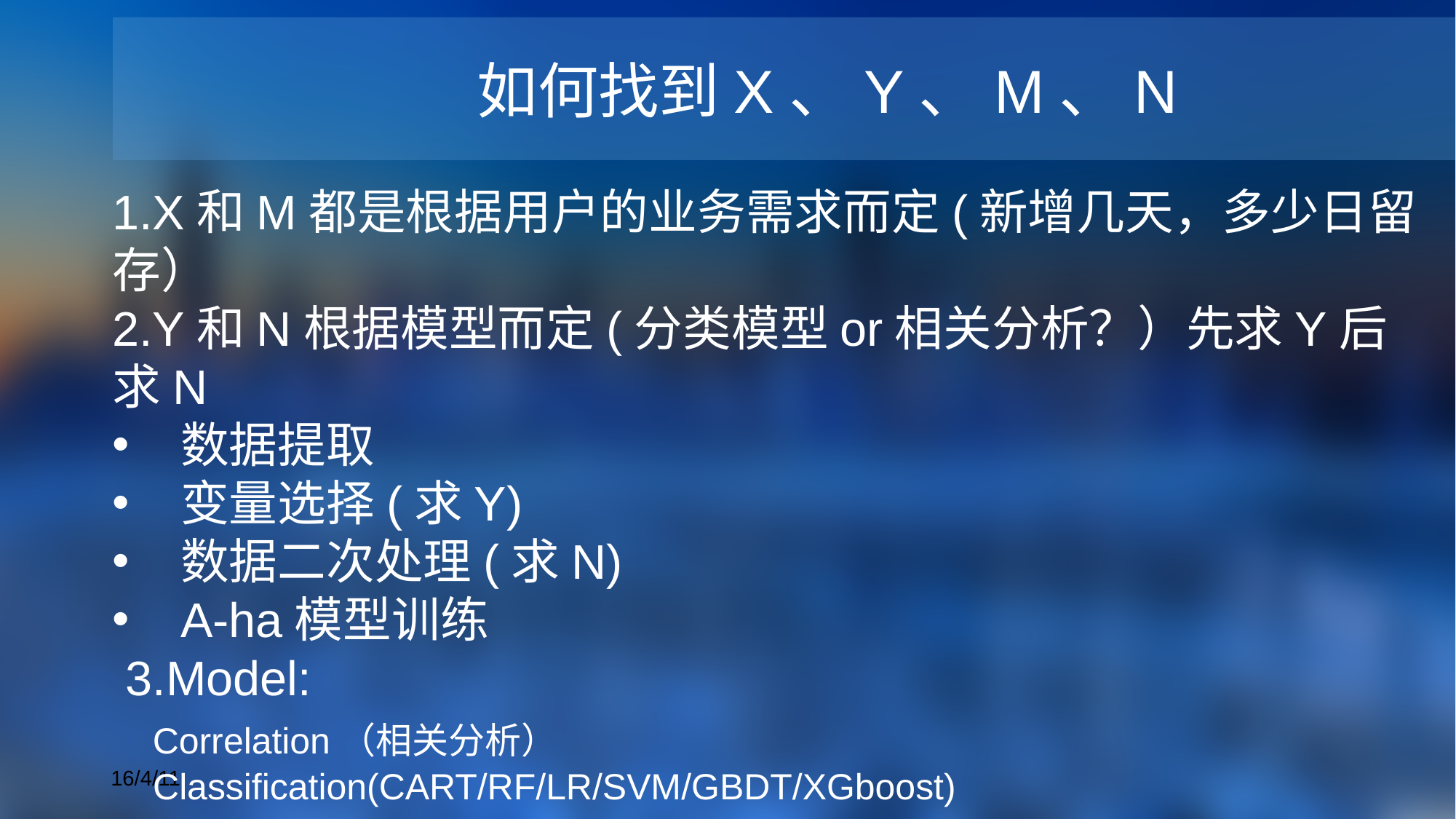

如何找到X、Y、M、N
1.X和M都是根据用户的业务需求而定(新增几天，多少日留存）
2.Y和N根据模型而定(分类模型or相关分析？）先求Y后求N
数据提取
变量选择(求Y)
数据二次处理(求N)
A-ha模型训练
 3.Model:
   Correlation（相关分析）
    Classification(CART/RF/LR/SVM/GBDT/XGboost)
16/4/11